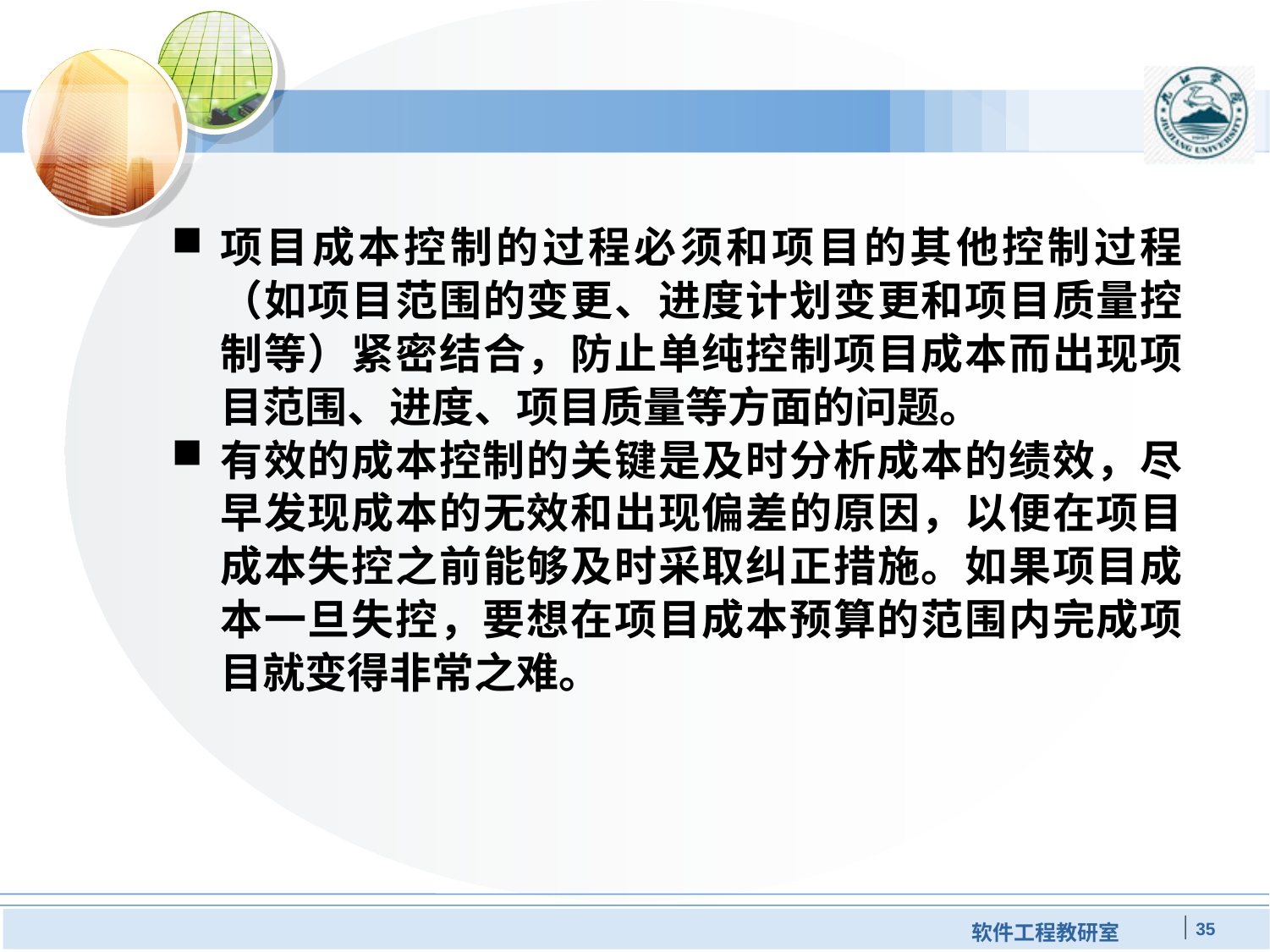

#
项目成本控制的过程必须和项目的其他控制过程（如项目范围的变更、进度计划变更和项目质量控制等）紧密结合，防止单纯控制项目成本而出现项目范围、进度、项目质量等方面的问题。
有效的成本控制的关键是及时分析成本的绩效，尽早发现成本的无效和出现偏差的原因，以便在项目成本失控之前能够及时采取纠正措施。如果项目成本一旦失控，要想在项目成本预算的范围内完成项目就变得非常之难。